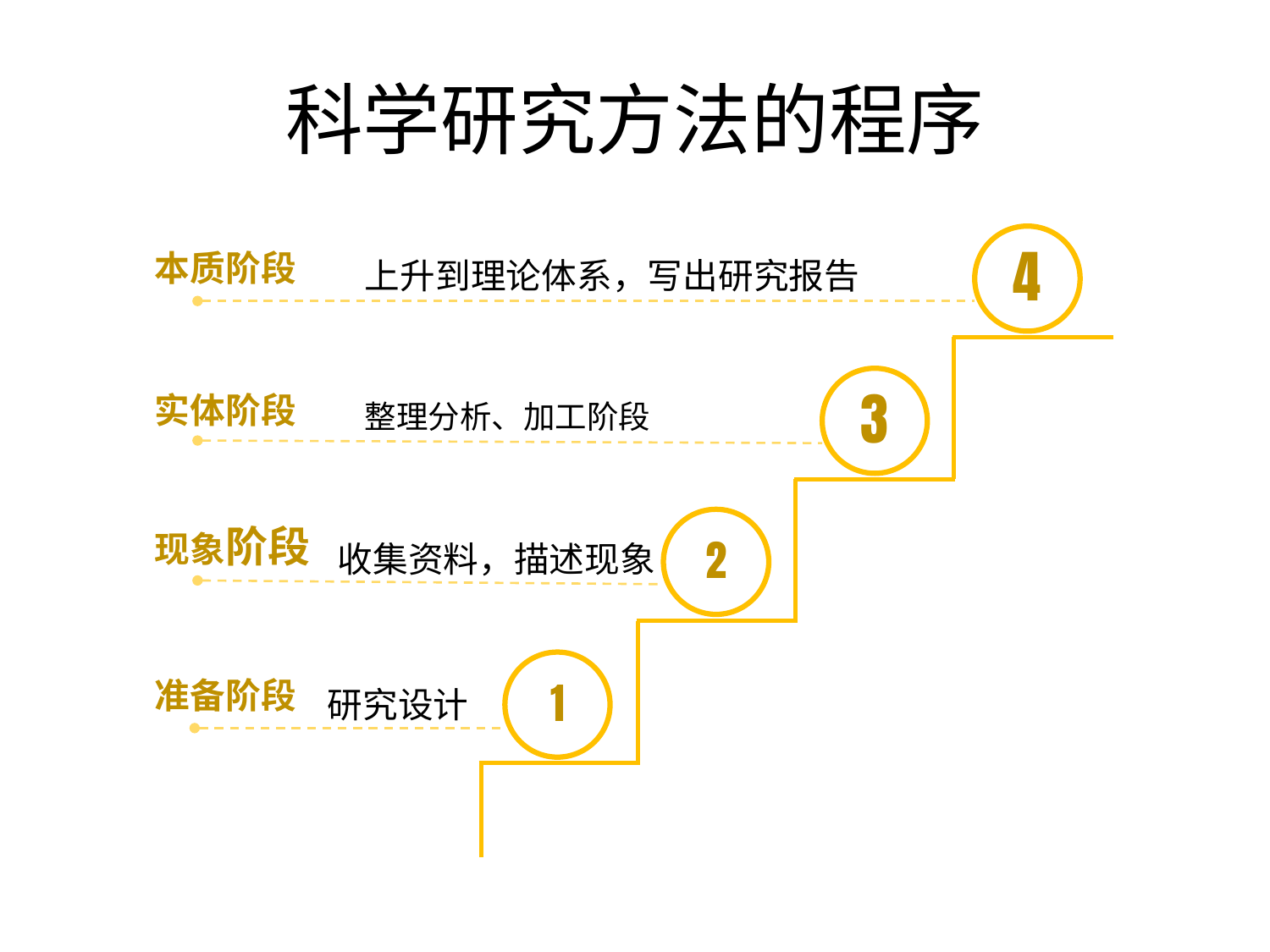

# 科学研究方法的程序
4
本质阶段
上升到理论体系，写出研究报告
3
整理分析、加工阶段
实体阶段
2
现象阶段
收集资料，描述现象
1
准备阶段
研究设计